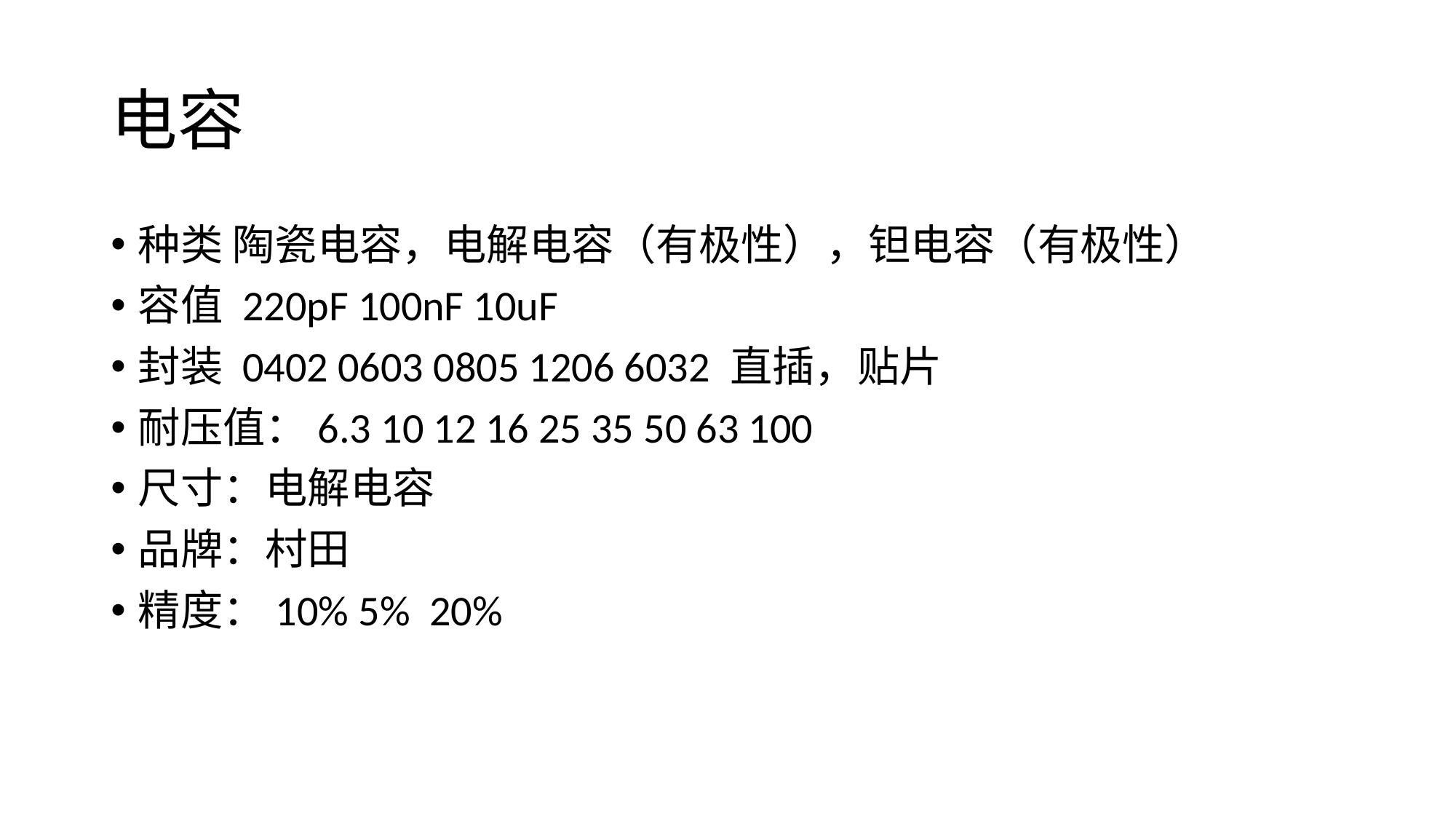

# 电容
种类 陶瓷电容，电解电容（有极性），钽电容（有极性）
容值 220pF 100nF 10uF
封装 0402 0603 0805 1206 6032 直插，贴片
耐压值：6.3 10 12 16 25 35 50 63 100
尺寸：电解电容
品牌：村田
精度：10% 5%  20%